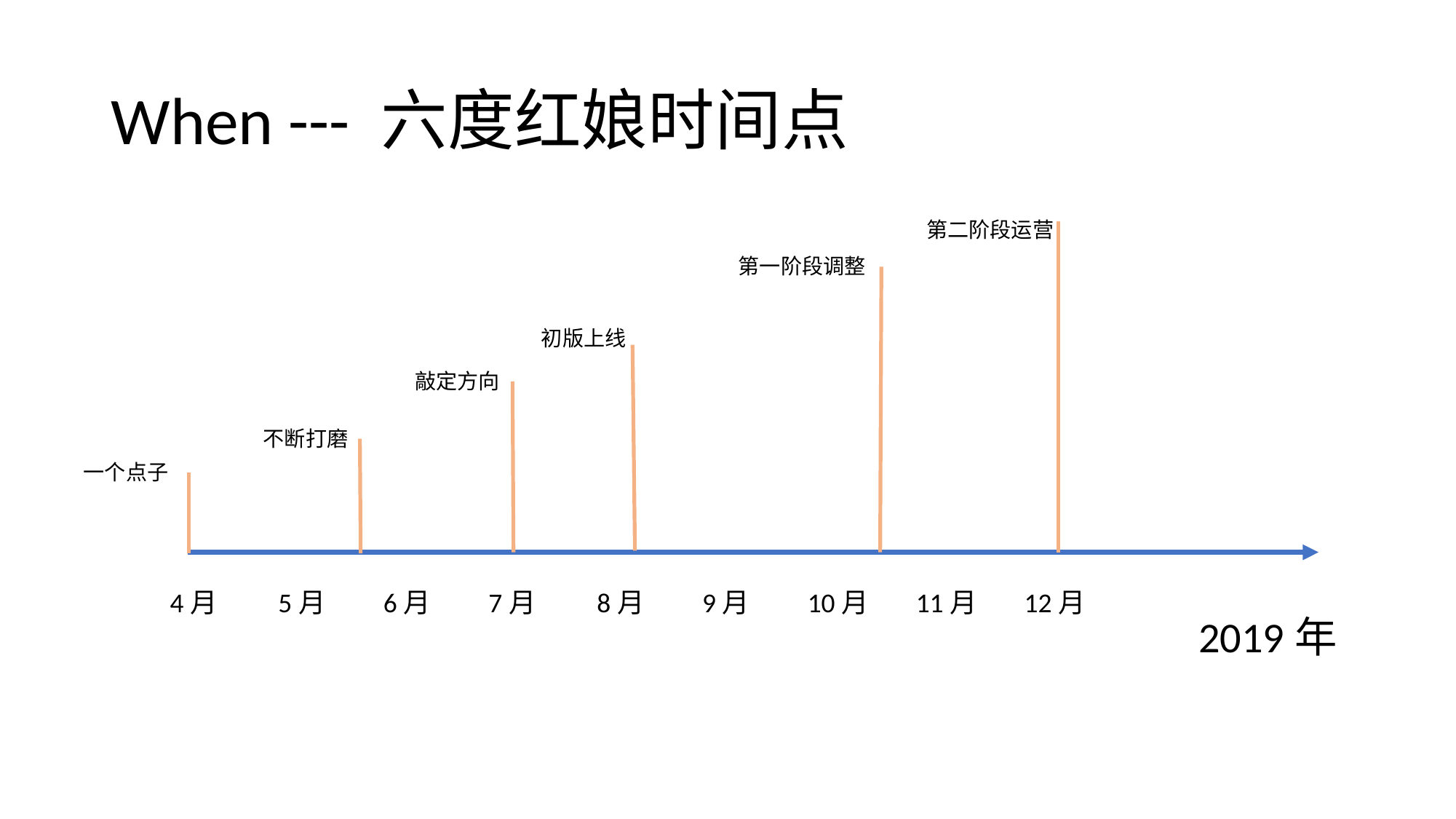

# When --- 六度红娘时间点
第二阶段运营
第一阶段调整
初版上线
敲定方向
不断打磨
一个点子
4月
5月
6月
7月
8月
9月
10月
11月
12月
2019年